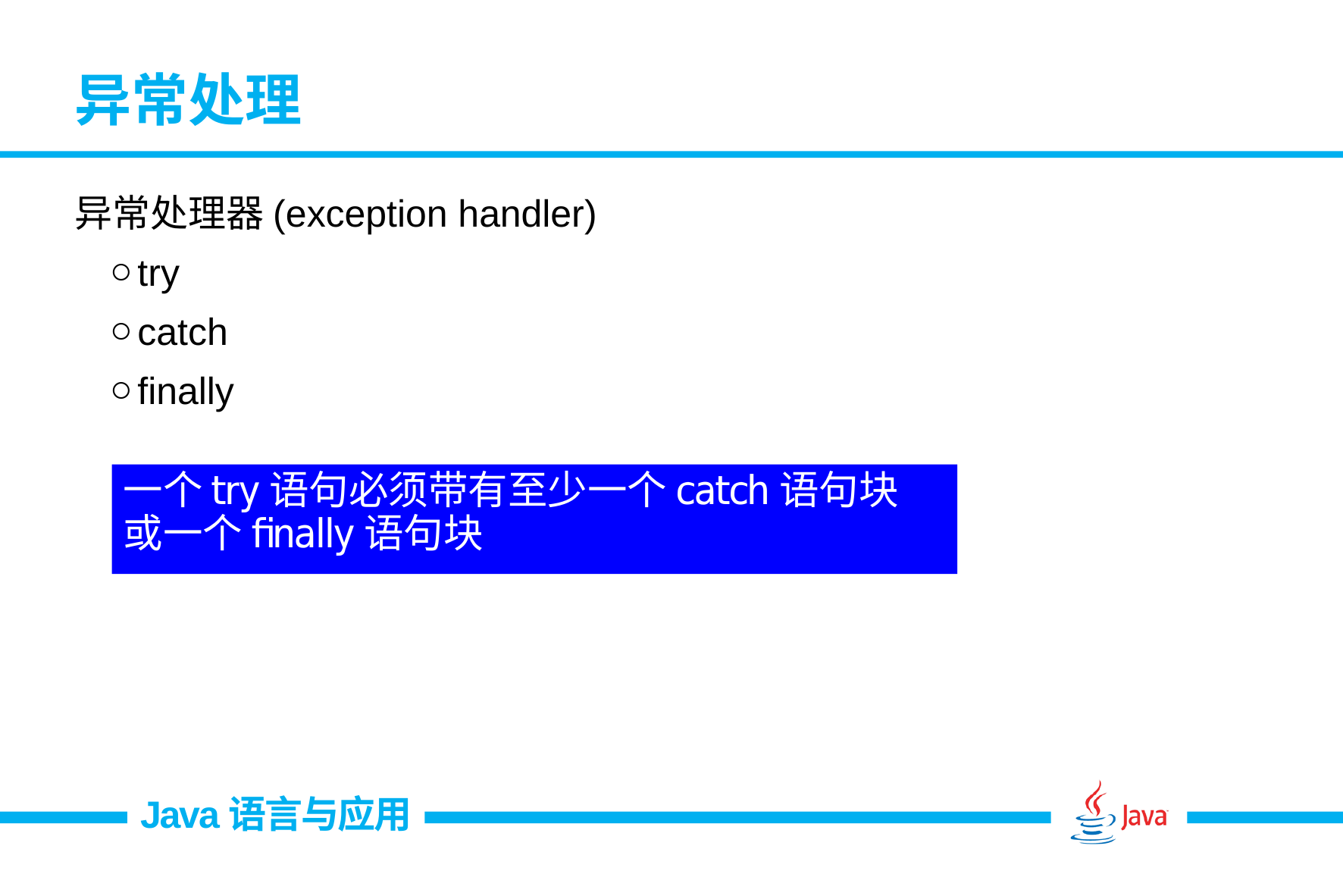

# 异常处理
异常处理器(exception handler)
try
catch
finally

一个try语句必须带有至少一个catch语句块
或一个finally语句块